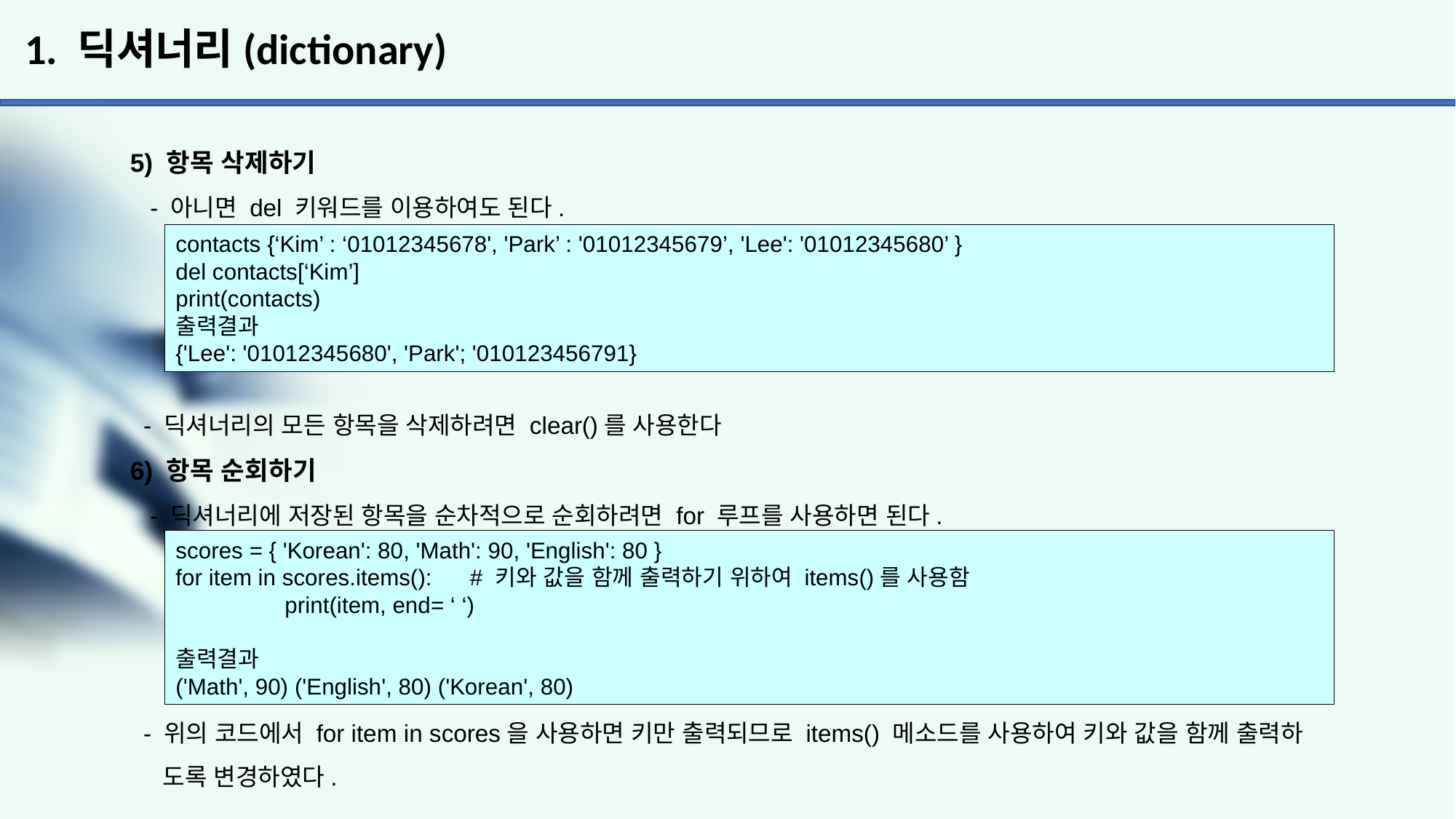

# 1. 딕셔너리(dictionary)
5) 항목 삭제하기
   - 아니면 del 키워드를 이용하여도 된다.

  - 딕셔너리의 모든 항목을 삭제하려면 clear()를 사용한다
6) 항목 순회하기
   - 딕셔너리에 저장된 항목을 순차적으로 순회하려면 for 루프를 사용하면 된다.

  - 위의 코드에서 for item in scores을 사용하면 키만 출력되므로 items() 메소드를 사용하여 키와 값을 함께 출력하
    도록 변경하였다.
contacts {‘Kim’ : ‘01012345678', 'Park’ : '01012345679’, 'Lee': '01012345680’ }
del contacts[‘Kim’]
print(contacts)
출력결과
{'Lee': '01012345680', 'Park'; '010123456791}
scores = { 'Korean': 80, 'Math': 90, 'English': 80 }
for item in scores.items():      # 키와 값을 함께 출력하기 위하여 items()를 사용함
	print(item, end= ‘ ‘)

출력결과
('Math', 90) ('English', 80) ('Korean', 80)